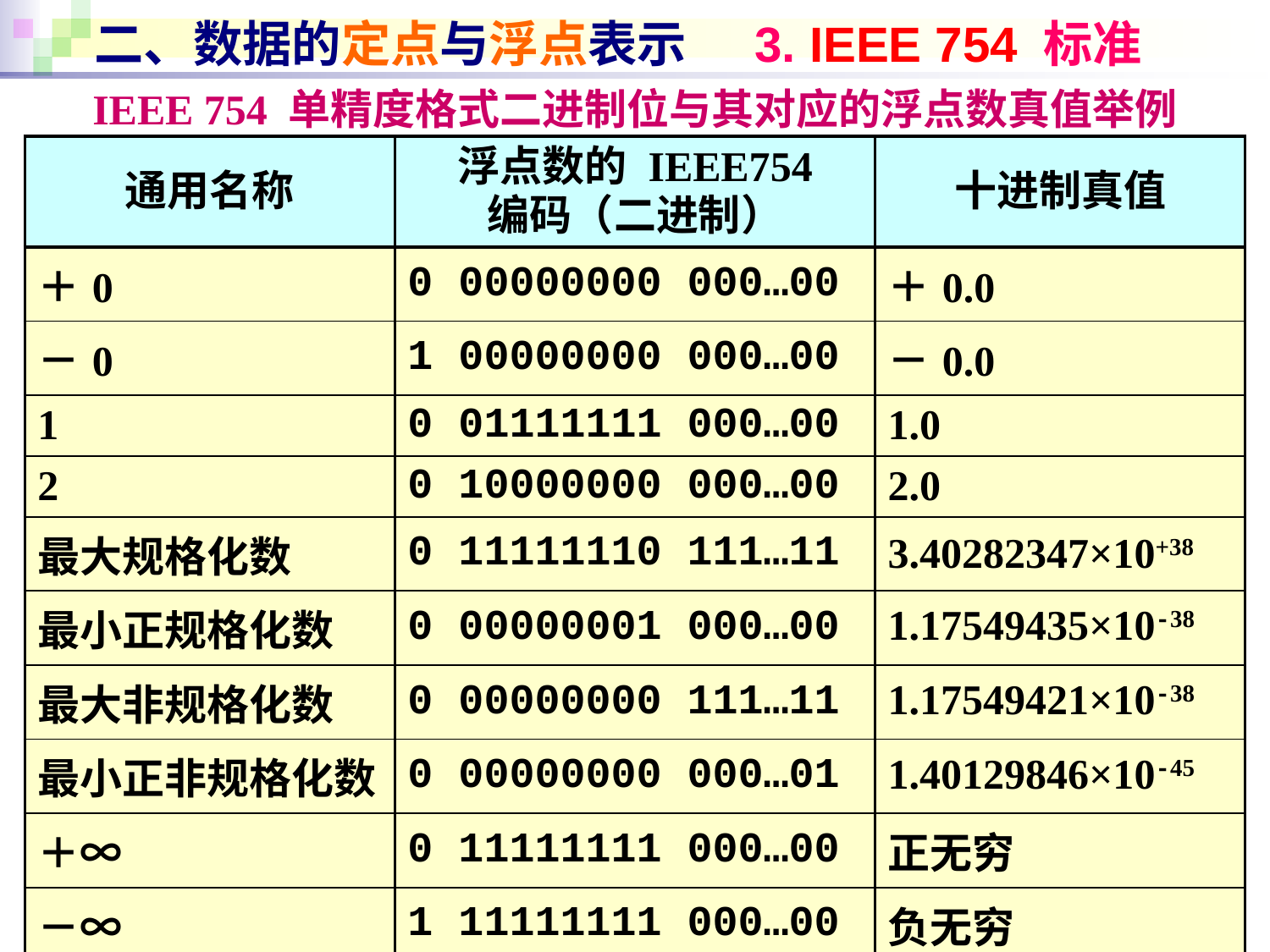

# 二、数据的定点与浮点表示     3. IEEE 754 标准
IEEE 754 单精度格式二进制位与其对应的浮点数真值举例
| 通用名称 | 浮点数的 IEEE754 编码（二进制） | 十进制真值 |
| --- | --- | --- |
| ＋0 | 0 00000000 000…00 | ＋0.0 |
| －0 | 1 00000000 000…00 | －0.0 |
| 1 | 0 01111111 000…00 | 1.0 |
| 2 | 0 10000000 000…00 | 2.0 |
| 最大规格化数 | 0 11111110 111…11 | 3.40282347×10+38 |
| 最小正规格化数 | 0 00000001 000…00 | 1.17549435×10-38 |
| 最大非规格化数 | 0 00000000 111…11 | 1.17549421×10-38 |
| 最小正非规格化数 | 0 00000000 000…01 | 1.40129846×10-45 |
| ＋∞ | 0 11111111 000…00 | 正无穷 |
| －∞ | 1 11111111 000…00 | 负无穷 |
| 非数 | 0 11111111 100…00 | NaN（不惟一） |
100